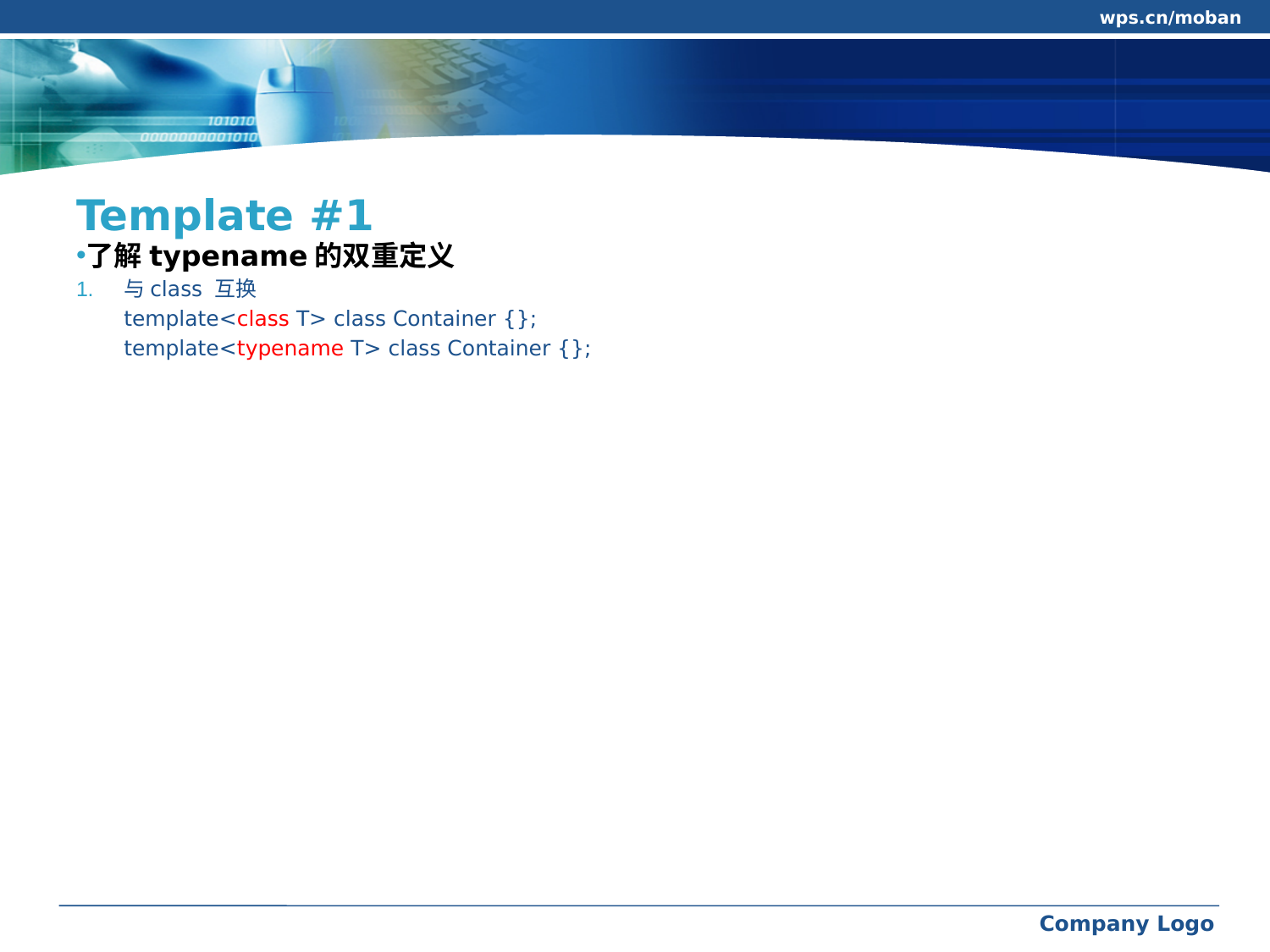

wps.cn/moban

#
Template #1
了解typename的双重定义
与class 互换
	template<class T> class Container {};
	template<typename T> class Container {};

Company Logo